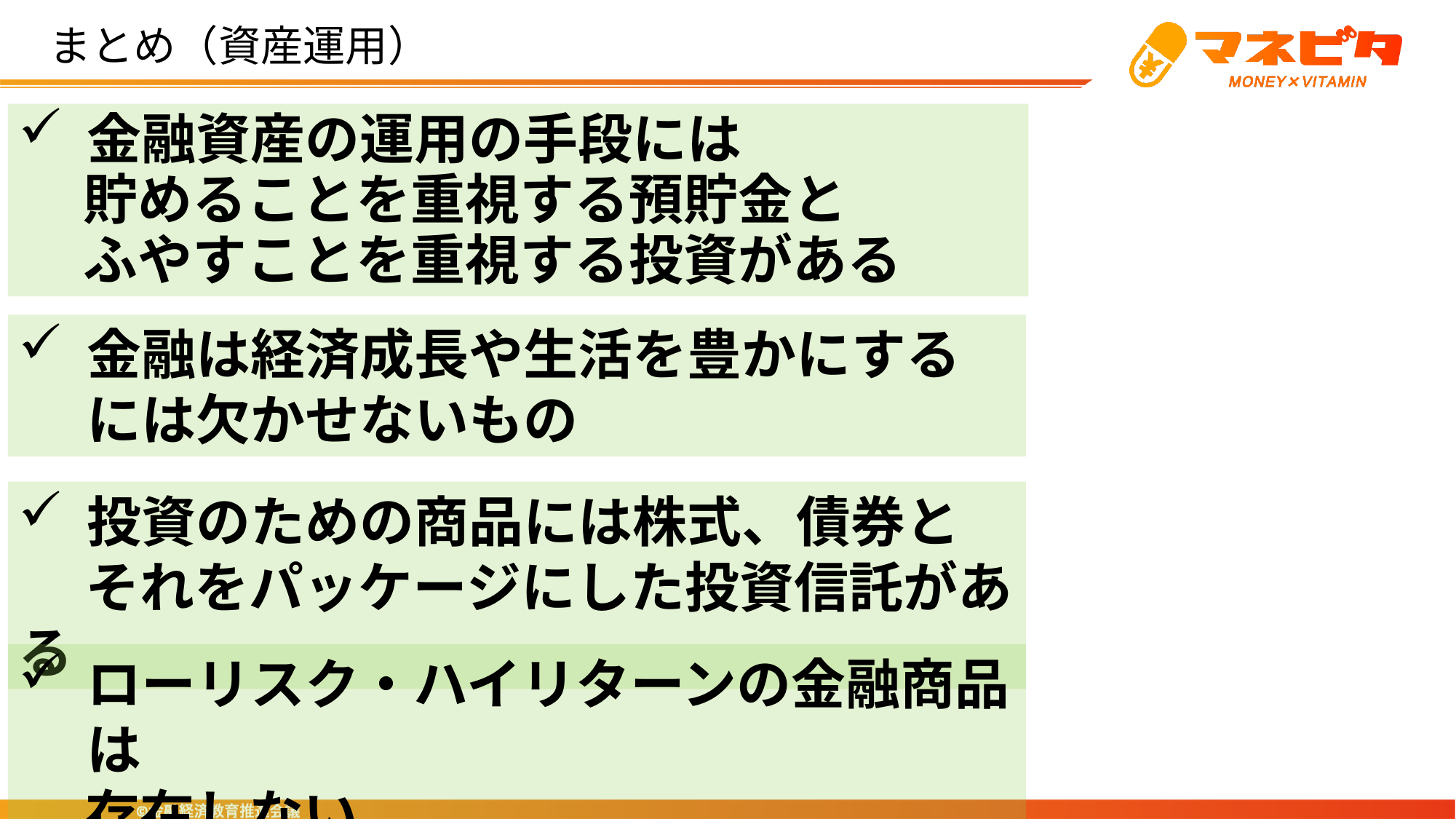

# まとめ（資産運用）
金融資産の運用の手段には
貯めることを重視する預貯金と
ふやすことを重視する投資がある
金融は経済成長や生活を豊かにするには欠かせないもの
投資のための商品には株式、債券と
　 それをパッケージにした投資信託がある
ローリスク・ハイリターンの金融商品は
　 存在しない